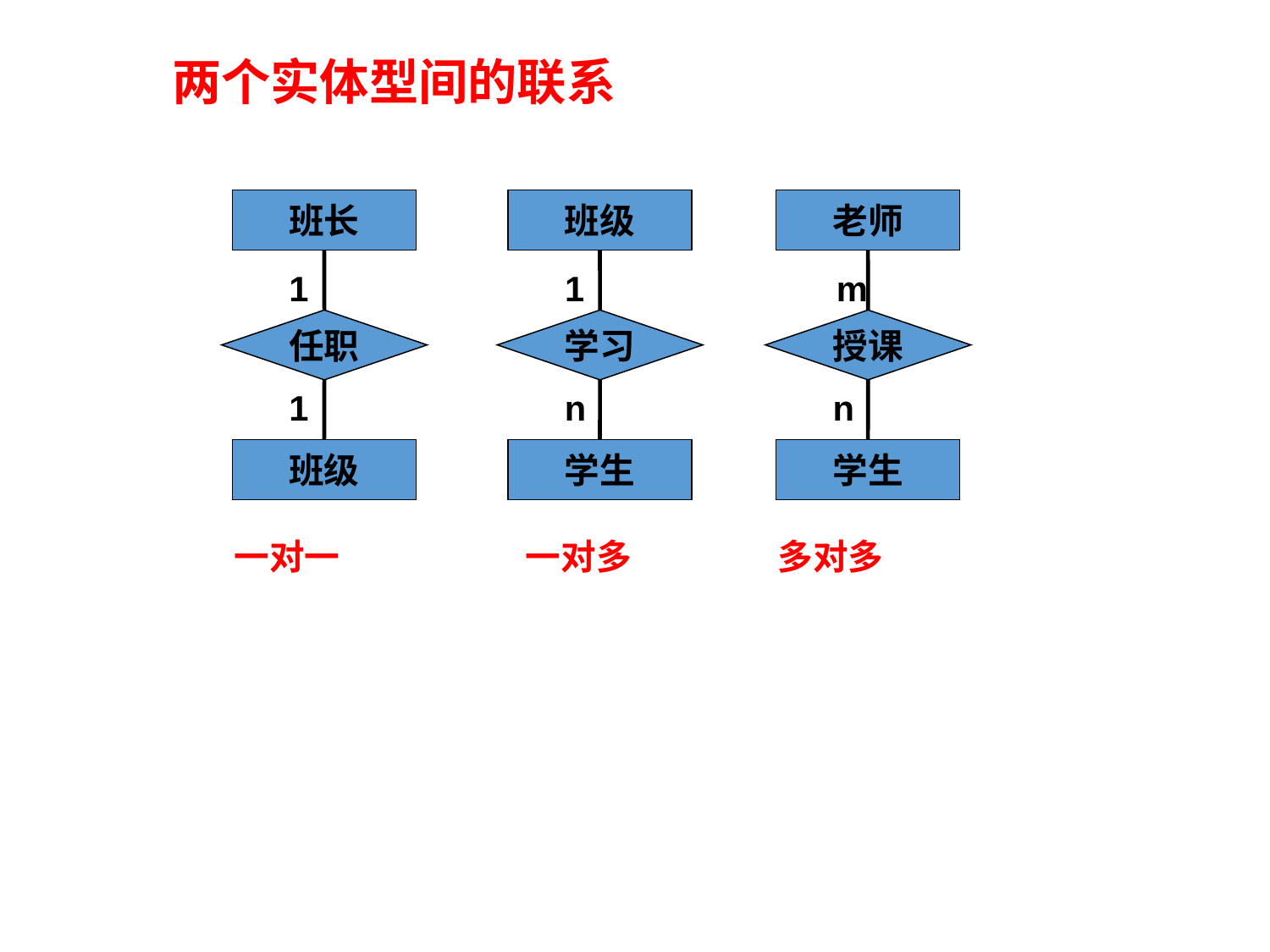

两个实体型间的联系
班长
1
任职
1
班级
班级
1
学习
n
学生
老师
m
授课
n
学生
一对一
一对多
多对多